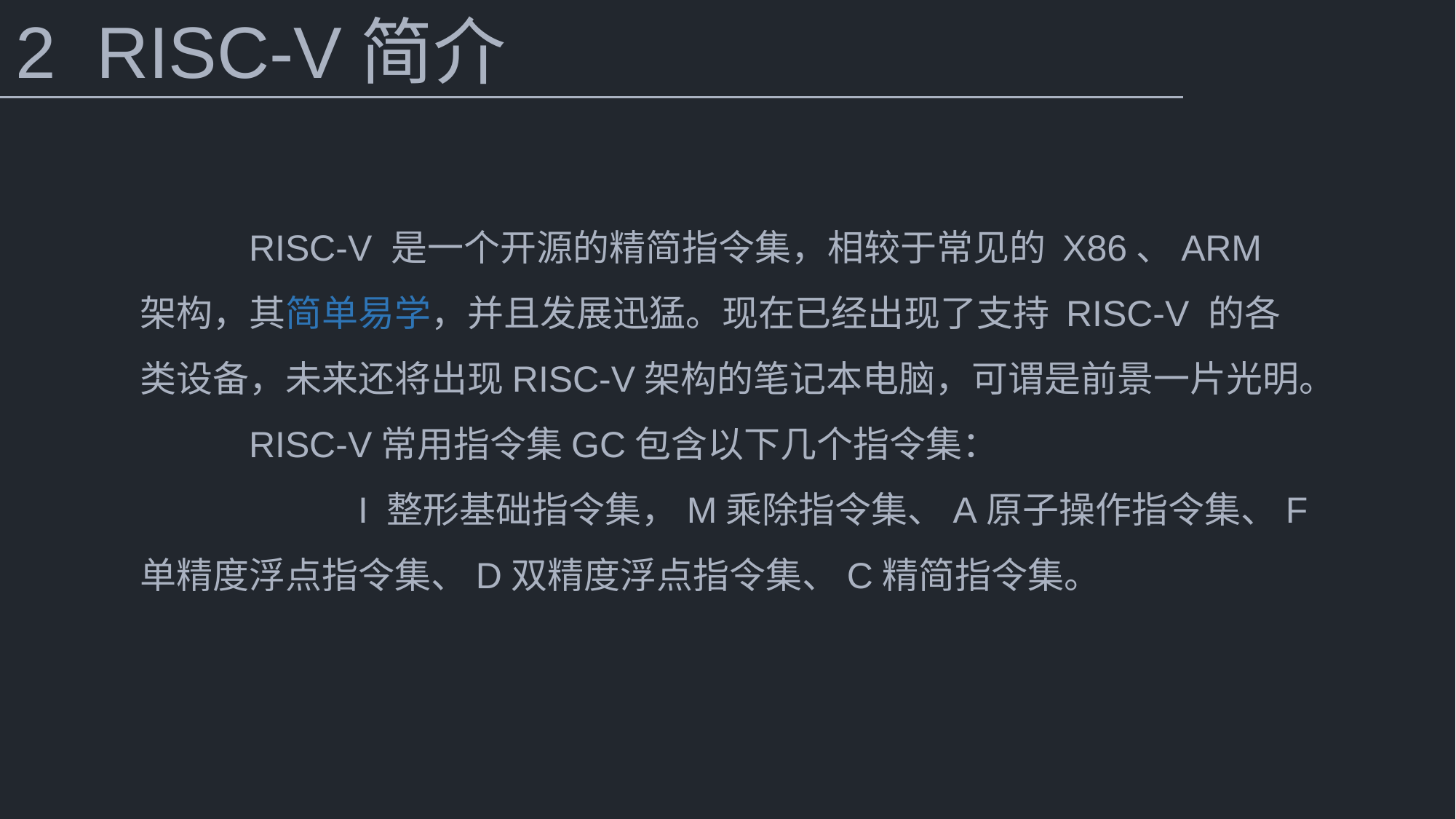

2  RISC-V简介
	RISC-V 是一个开源的精简指令集，相较于常见的 X86、ARM 架构，其简单易学，并且发展迅猛。现在已经出现了支持 RISC-V 的各类设备，未来还将出现RISC-V架构的笔记本电脑，可谓是前景一片光明。
	RISC-V常用指令集GC包含以下几个指令集：
		I 整形基础指令集，M乘除指令集、A原子操作指令集、F单精度浮点指令集、D双精度浮点指令集、C精简指令集。